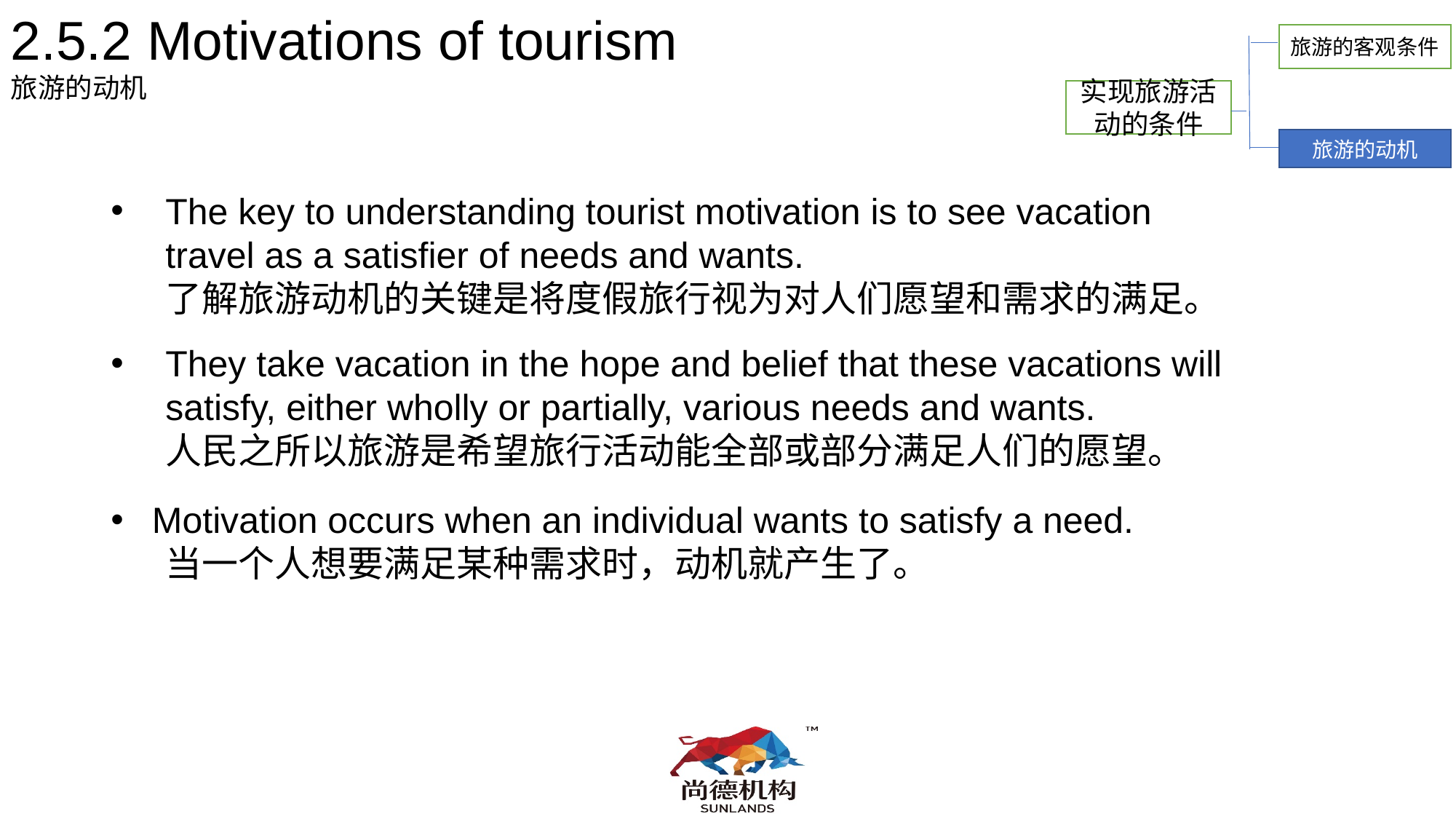

2.5.2 Motivations of tourism
旅游的动机
旅游的客观条件
实现旅游活动的条件
旅游的动机
The key to understanding tourist motivation is to see vacation travel as a satisfier of needs and wants.
了解旅游动机的关键是将度假旅行视为对人们愿望和需求的满足。

They take vacation in the hope and belief that these vacations will satisfy, either wholly or partially, various needs and wants.
人民之所以旅游是希望旅行活动能全部或部分满足人们的愿望。

Motivation occurs when an individual wants to satisfy a need.
当一个人想要满足某种需求时，动机就产生了。